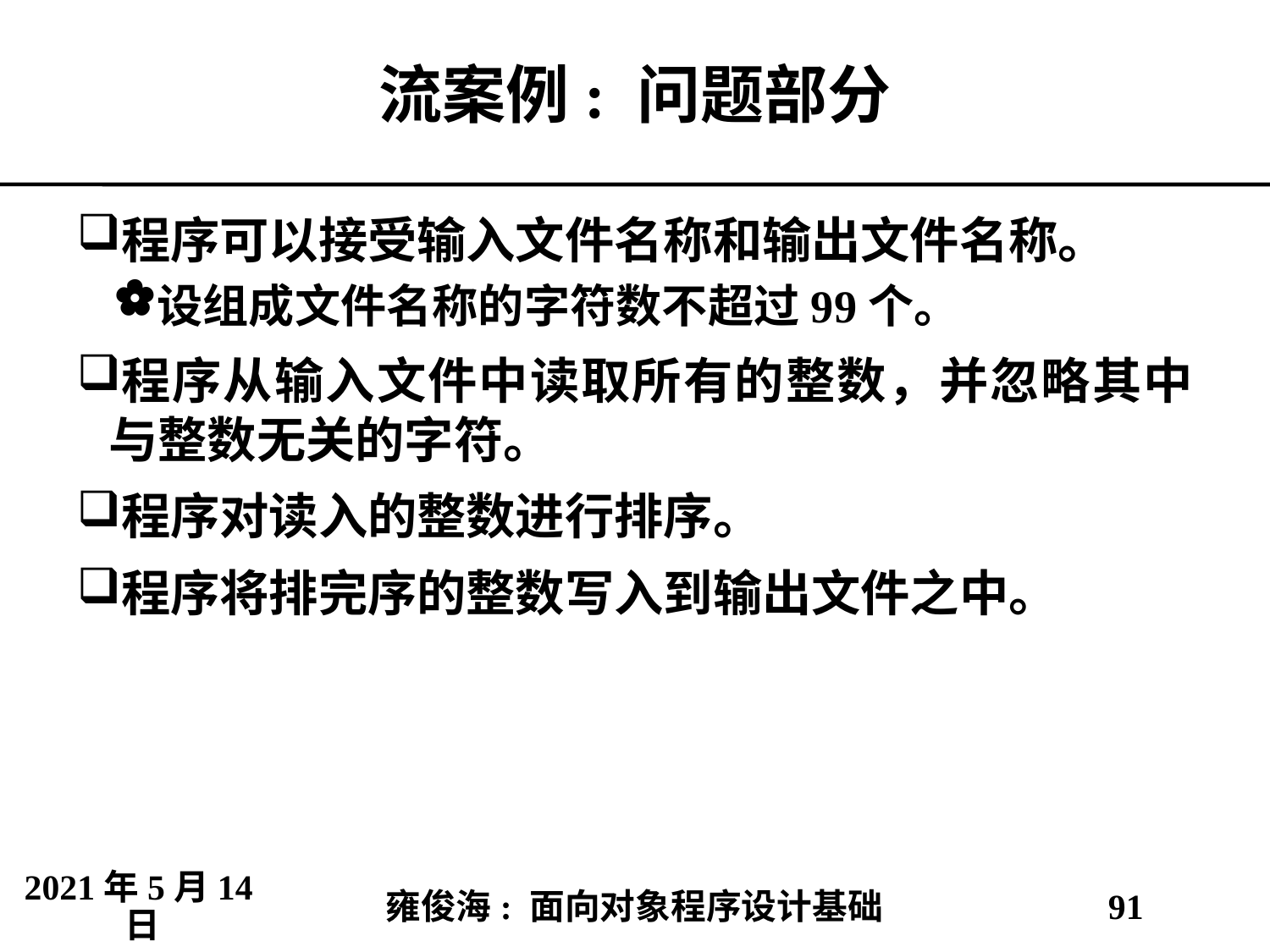

# 流案例: 问题部分

程序可以接受输入文件名称和输出文件名称。
设组成文件名称的字符数不超过99个。
程序从输入文件中读取所有的整数，并忽略其中与整数无关的字符。
程序对读入的整数进行排序。
程序将排完序的整数写入到输出文件之中。
2021年5月14日
雍俊海: 面向对象程序设计基础
91